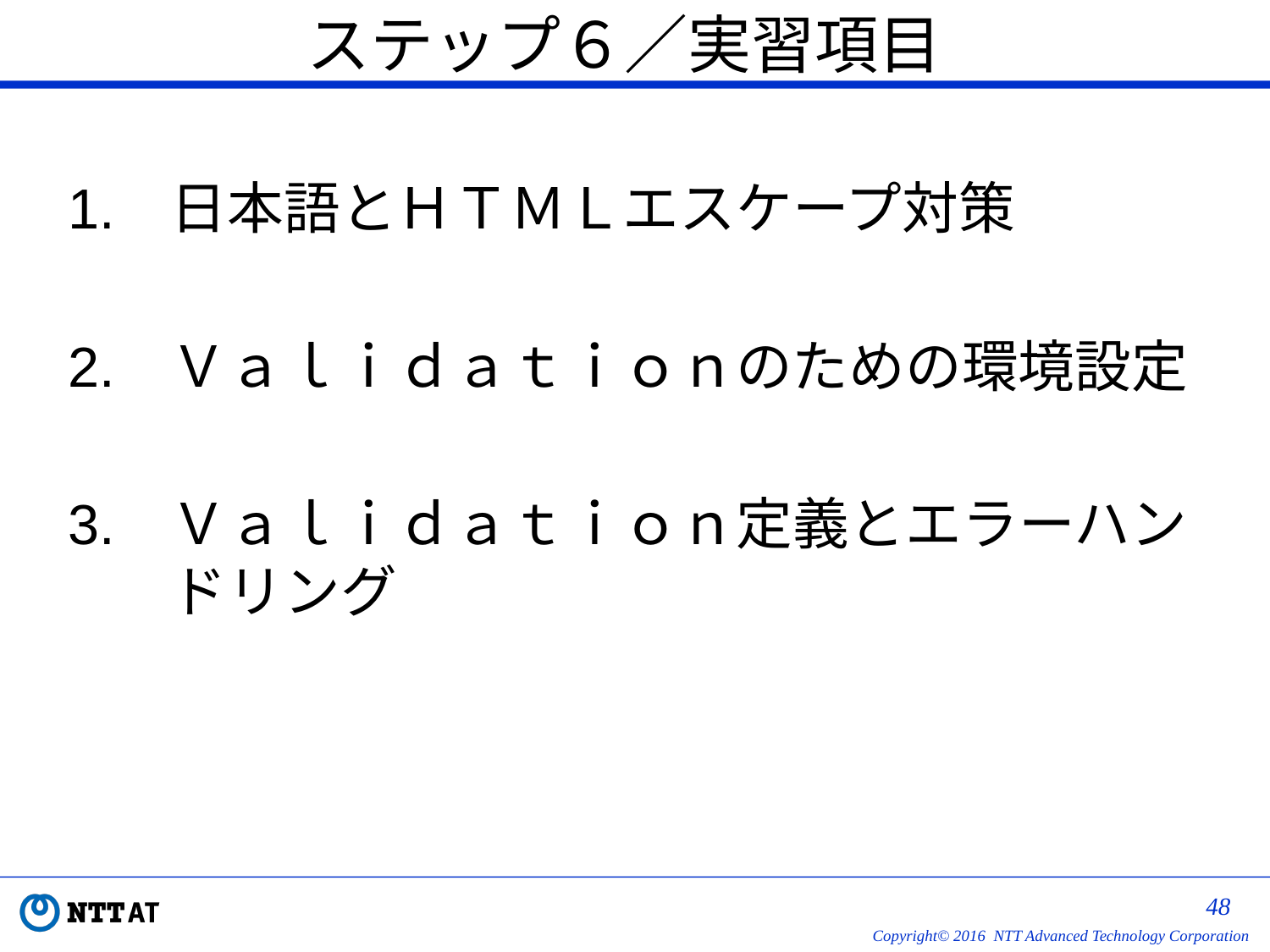

# ステップ６／実習項目
日本語とＨＴＭＬエスケープ対策

Ｖａｌｉｄａｔｉｏｎのための環境設定

Ｖａｌｉｄａｔｉｏｎ定義とエラーハンドリング
48